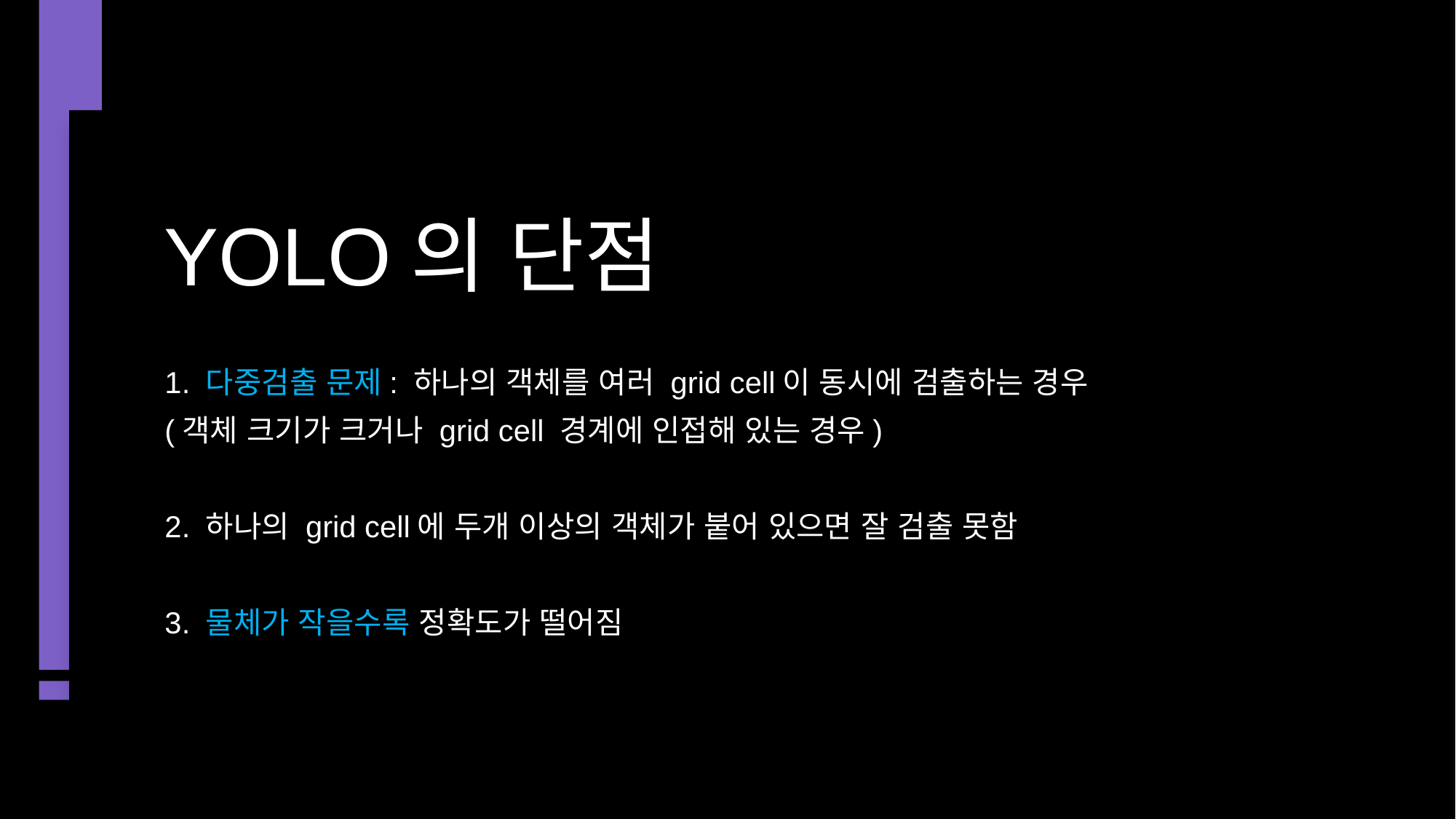

# YOLO의 단점

1. 다중검출 문제: 하나의 객체를 여러 grid cell이 동시에 검출하는 경우
(객체 크기가 크거나 grid cell 경계에 인접해 있는 경우)

2. 하나의 grid cell에 두개 이상의 객체가 붙어 있으면 잘 검출 못함

3. 물체가 작을수록 정확도가 떨어짐